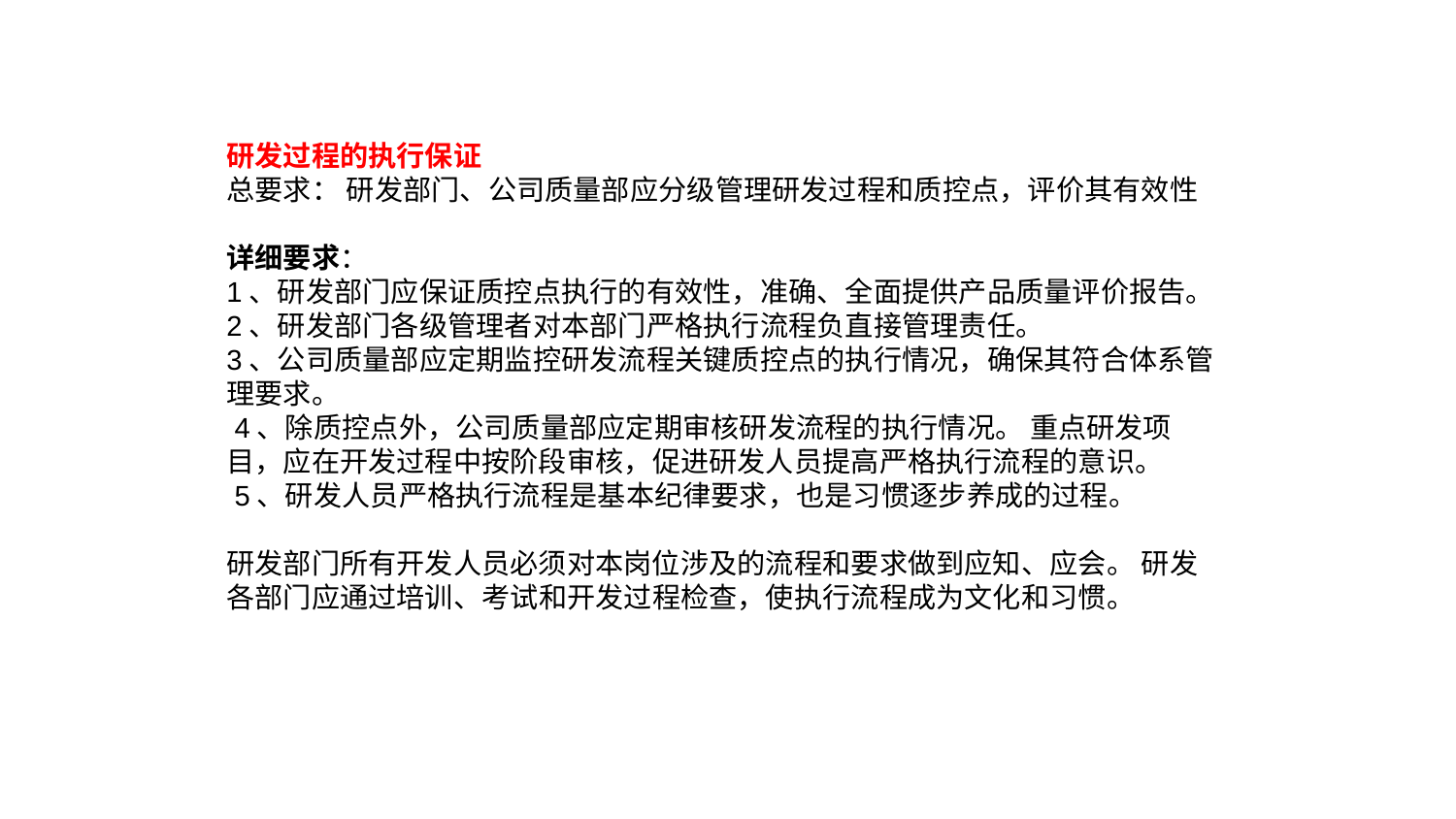

研发过程的执行保证
总要求： 研发部门、公司质量部应分级管理研发过程和质控点，评价其有效性

详细要求：
1、研发部门应保证质控点执行的有效性，准确、全面提供产品质量评价报告。
2、研发部门各级管理者对本部门严格执行流程负直接管理责任。
3、公司质量部应定期监控研发流程关键质控点的执行情况，确保其符合体系管理要求。
 4、除质控点外，公司质量部应定期审核研发流程的执行情况。 重点研发项目，应在开发过程中按阶段审核，促进研发人员提高严格执行流程的意识。
 5、研发人员严格执行流程是基本纪律要求，也是习惯逐步养成的过程。

研发部门所有开发人员必须对本岗位涉及的流程和要求做到应知、应会。 研发各部门应通过培训、考试和开发过程检查，使执行流程成为文化和习惯。